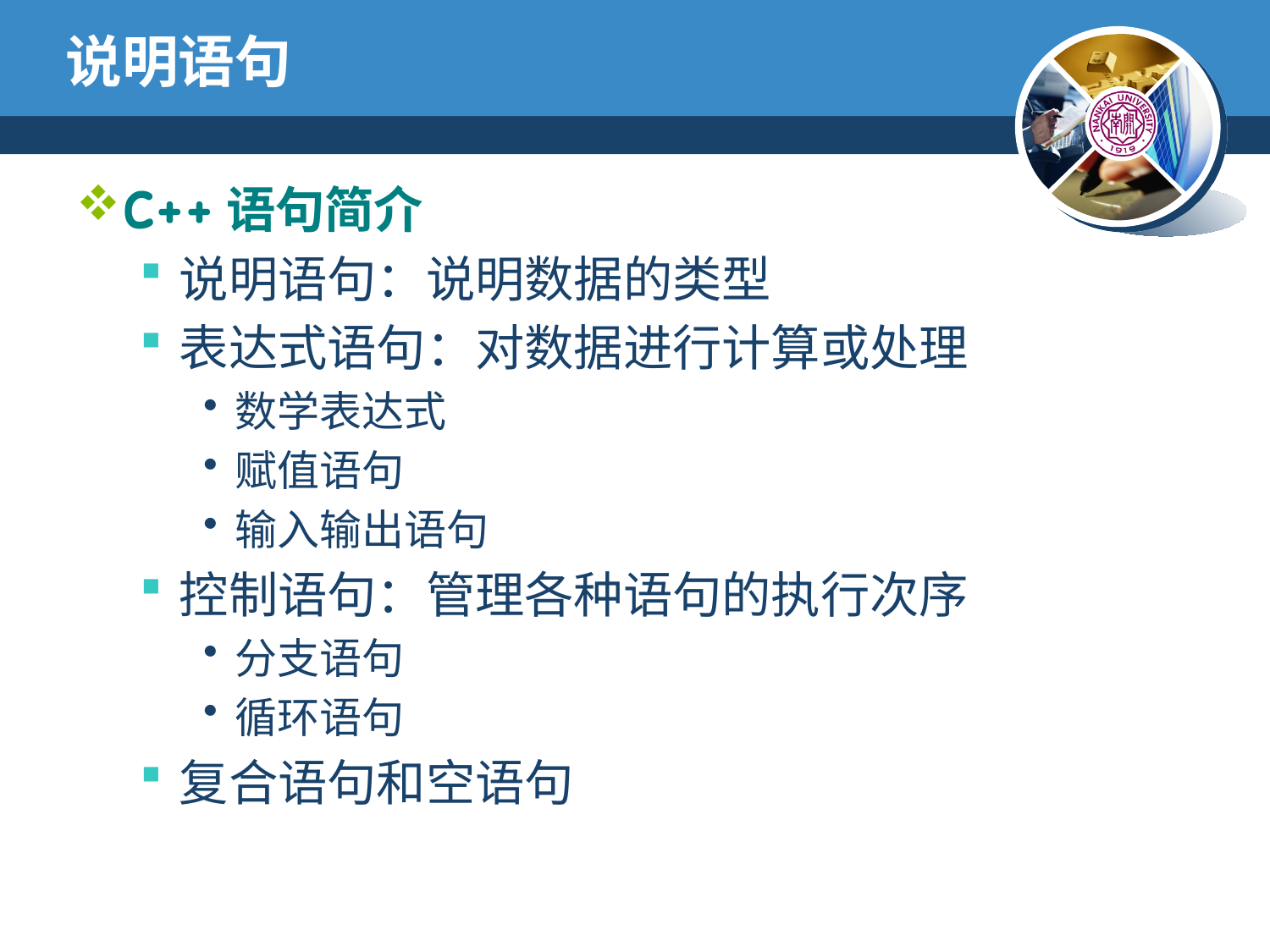

# 说明语句
C++语句简介
说明语句：说明数据的类型
表达式语句：对数据进行计算或处理
数学表达式
赋值语句
输入输出语句
控制语句：管理各种语句的执行次序
分支语句
循环语句
复合语句和空语句